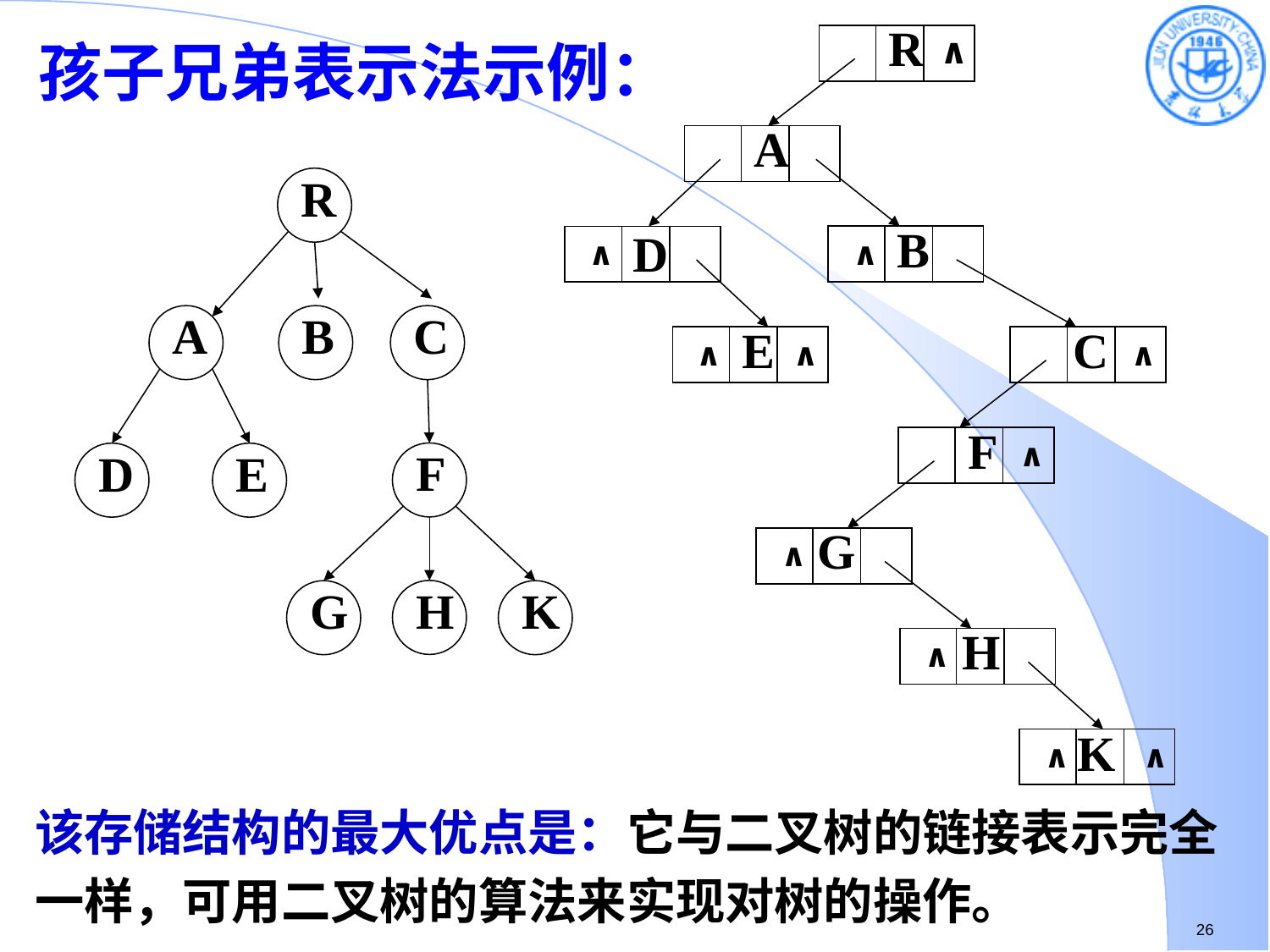

R
∧

A

B

∧

D

∧

E
C

∧

∧
∧
F

∧

G

∧

H

∧

K

∧
∧
孩子兄弟表示法示例：
R

A
B

C

F
D
E

H
G
K

该存储结构的最大优点是：它与二叉树的链接表示完全一样，可用二叉树的算法来实现对树的操作。